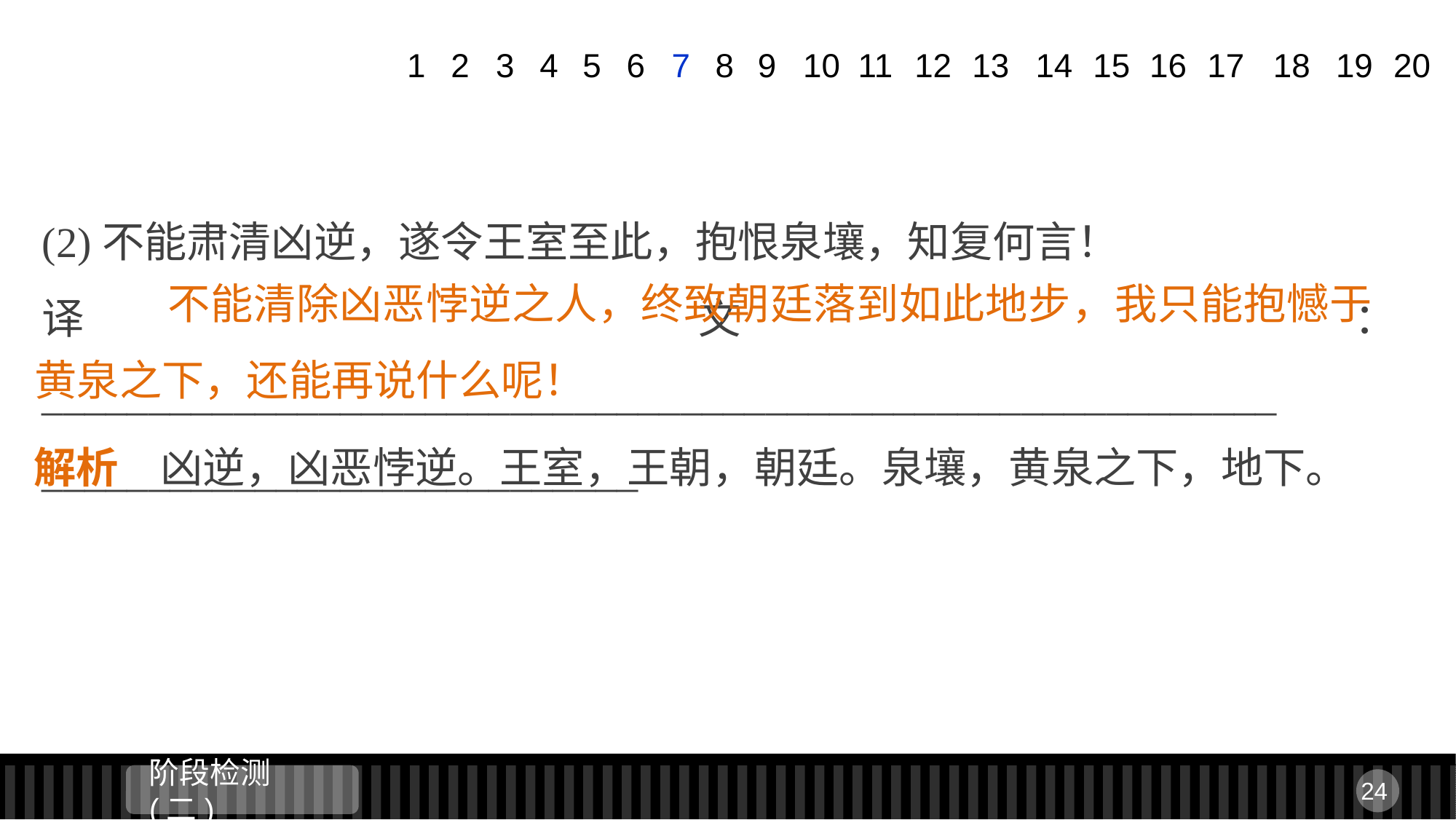

1
2
3
4
5
6
7
8
9
11
12
13
14
15
16
17
18
19
20
10
(2)不能肃清凶逆，遂令王室至此，抱恨泉壤，知复何言！
译文：__________________________________________________________
____________________________
            不能清除凶恶悖逆之人，终致朝廷落到如此地步，我只能抱憾于黄泉之下，还能再说什么呢！
解析　凶逆，凶恶悖逆。王室，王朝，朝廷。泉壤，黄泉之下，地下。